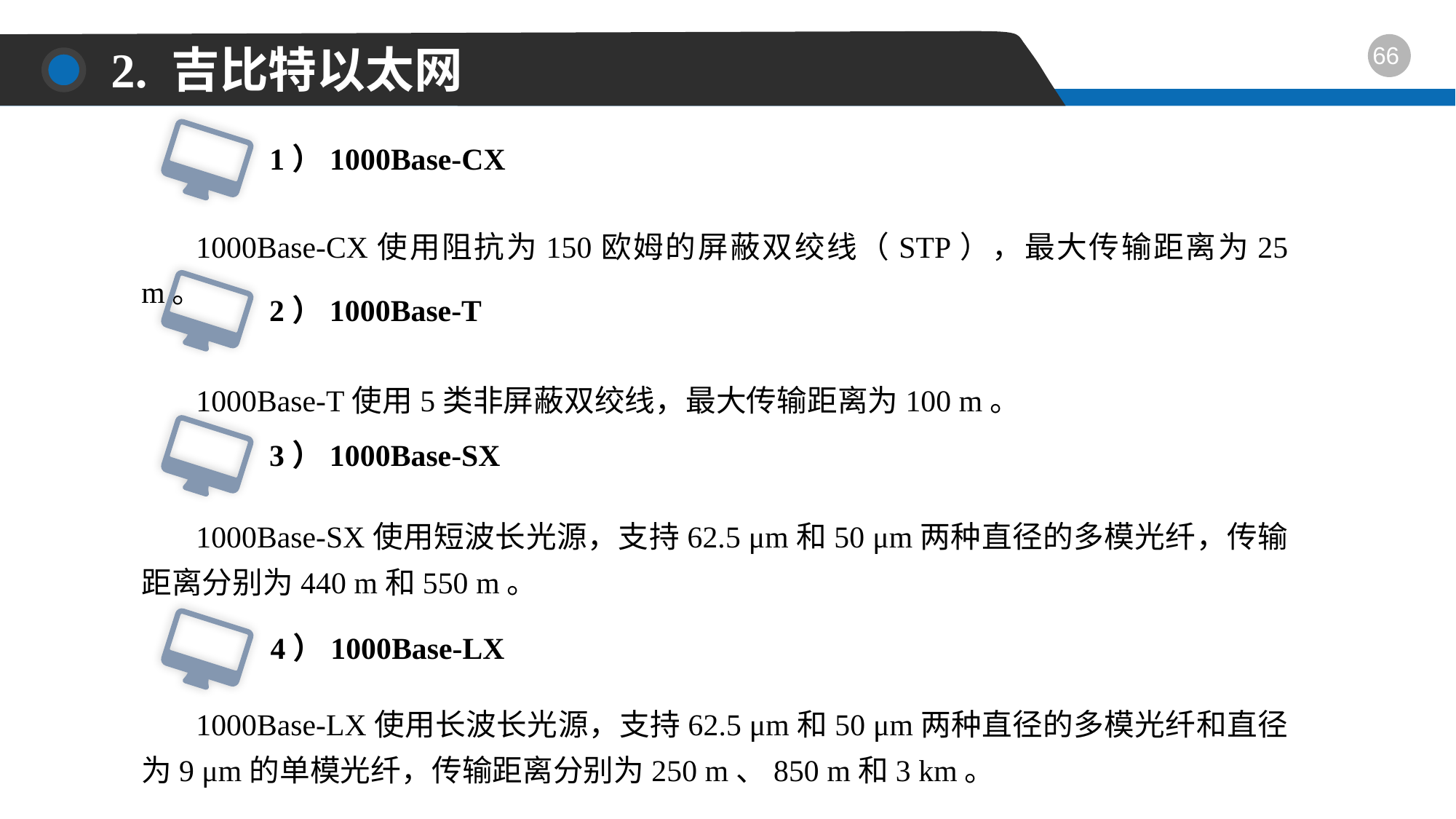

2. 吉比特以太网

1）1000Base-CX
1000Base-CX使用阻抗为150欧姆的屏蔽双绞线（STP），最大传输距离为25 m。

2）1000Base-T
1000Base-T使用5类非屏蔽双绞线，最大传输距离为100 m。

3）1000Base-SX
1000Base-SX使用短波长光源，支持62.5 μm和50 μm两种直径的多模光纤，传输距离分别为440 m和550 m。

4）1000Base-LX
1000Base-LX使用长波长光源，支持62.5 μm和50 μm两种直径的多模光纤和直径为9 μm的单模光纤，传输距离分别为250 m、850 m和3 km。